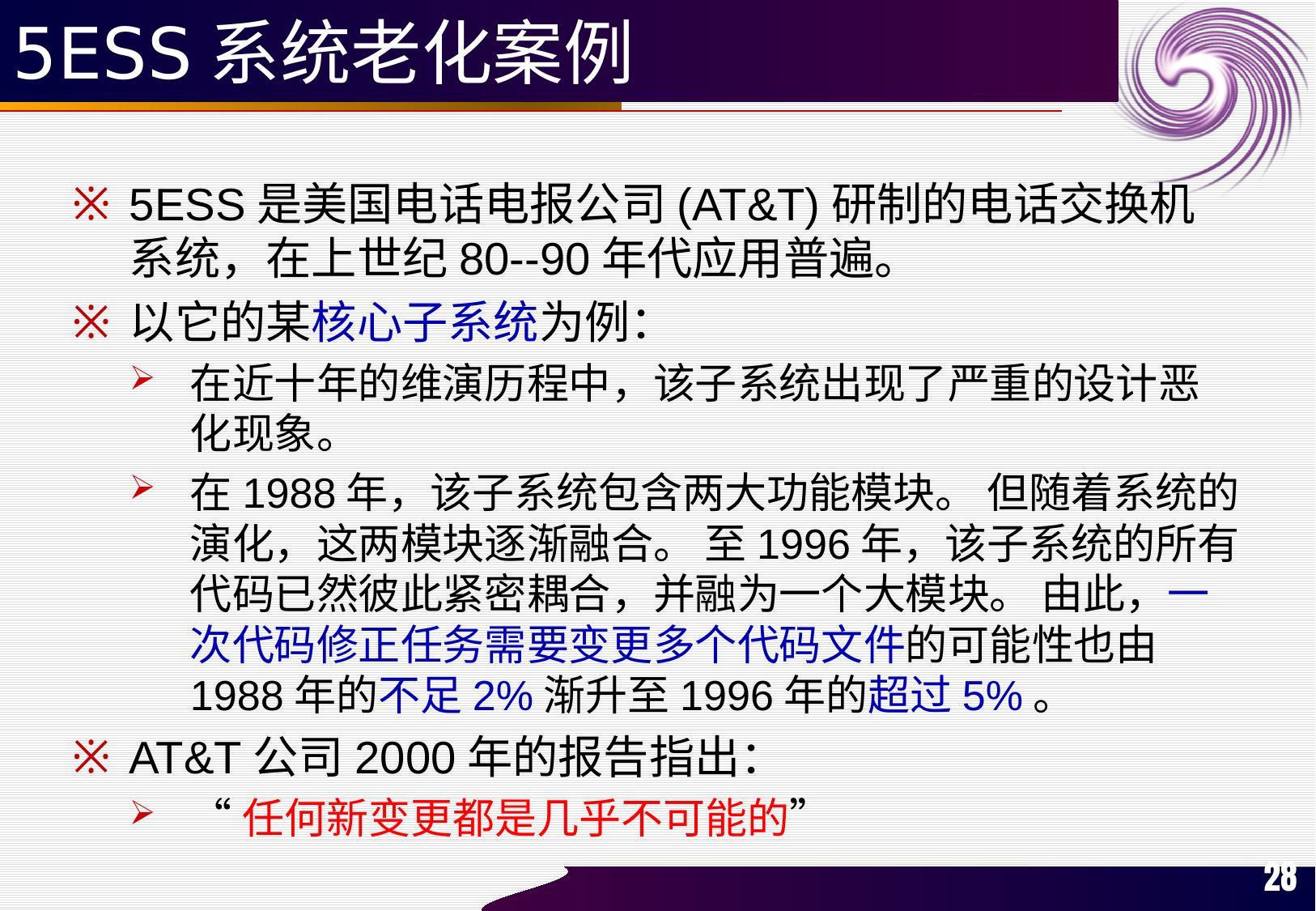

# 5ESS系统老化案例
5ESS是美国电话电报公司(AT&T)研制的电话交换机系统，在上世纪80--90年代应用普遍。
以它的某核心子系统为例：
在近十年的维演历程中，该子系统出现了严重的设计恶化现象。
在1988年，该子系统包含两大功能模块。 但随着系统的演化，这两模块逐渐融合。 至1996年，该子系统的所有代码已然彼此紧密耦合，并融为一个大模块。 由此，一次代码修正任务需要变更多个代码文件的可能性也由1988年的不足2%渐升至1996年的超过5%。
AT&T公司2000年的报告指出：
“任何新变更都是几乎不可能的”
28